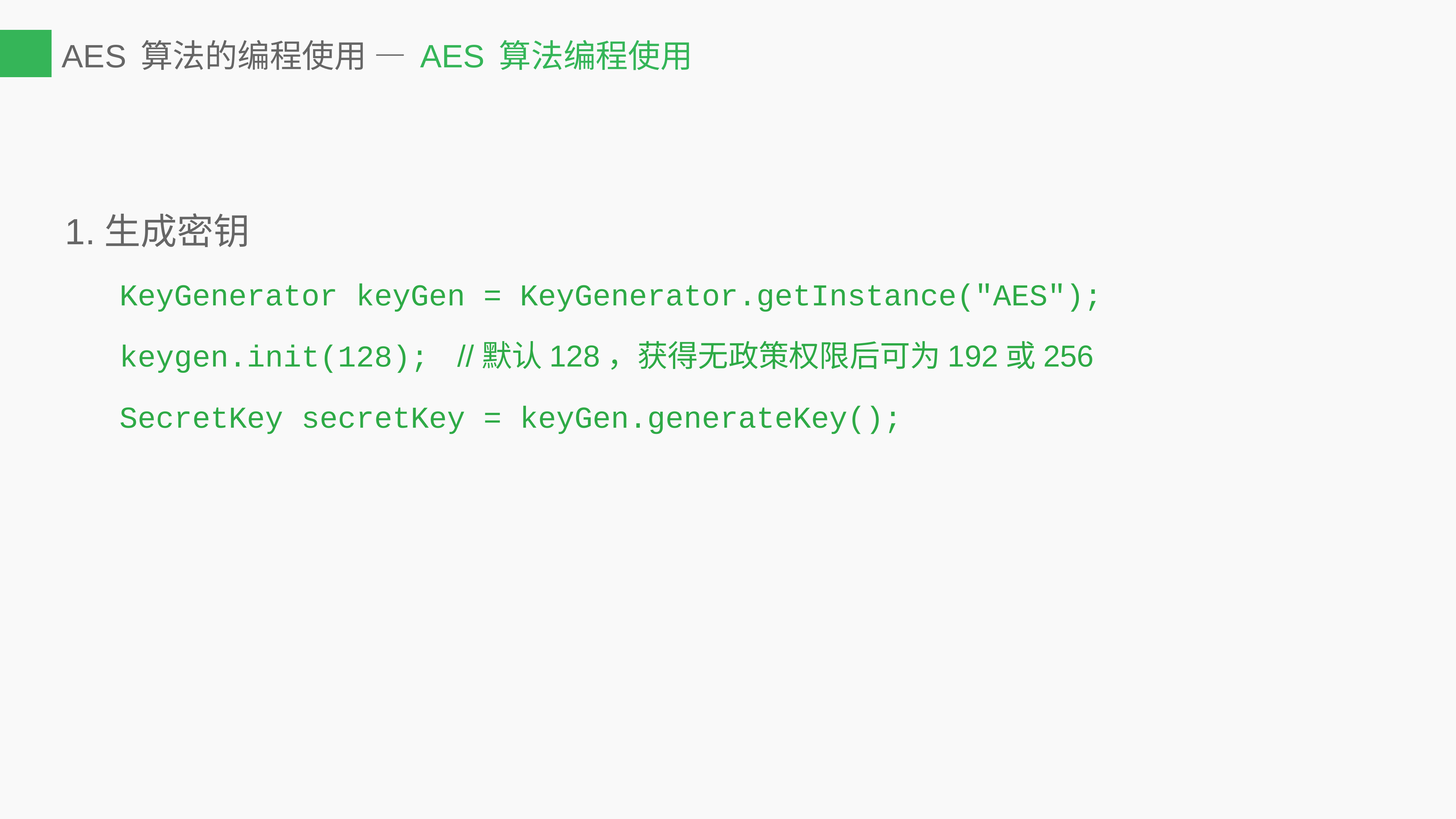

# AES 算法的编程使用 — AES 算法编程使用
1.生成密钥
	KeyGenerator keyGen = KeyGenerator.getInstance("AES");
	keygen.init(128);  //默认128，获得无政策权限后可为192或256
	SecretKey secretKey = keyGen.generateKey();